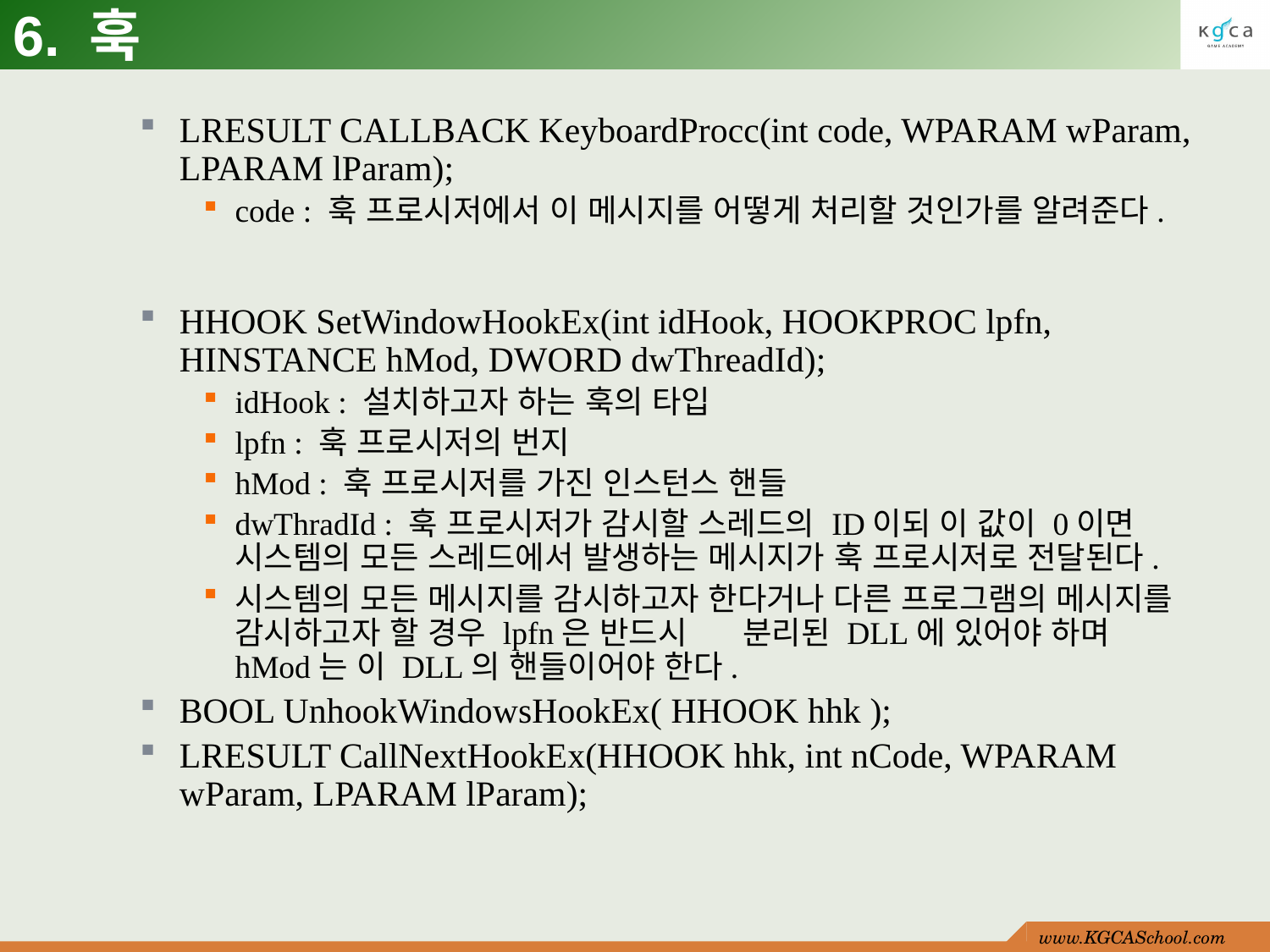

# 6. 훅
LRESULT CALLBACK KeyboardProcc(int code, WPARAM wParam, LPARAM lParam);
code : 훅 프로시저에서 이 메시지를 어떻게 처리할 것인가를 알려준다.

HHOOK SetWindowHookEx(int idHook, HOOKPROC lpfn, HINSTANCE hMod, DWORD dwThreadId);
idHook : 설치하고자 하는 훅의 타입
lpfn : 훅 프로시저의 번지
hMod : 훅 프로시저를 가진 인스턴스 핸들
dwThradId : 훅 프로시저가 감시할 스레드의 ID이되 이 값이 0이면 시스템의 모든 스레드에서 발생하는 메시지가 훅 프로시저로 전달된다.
시스템의 모든 메시지를 감시하고자 한다거나 다른 프로그램의 메시지를 감시하고자 할 경우 lpfn은 반드시 	분리된 DLL에 있어야 하며 hMod는 이 DLL의 핸들이어야 한다.
BOOL UnhookWindowsHookEx( HHOOK hhk );
LRESULT CallNextHookEx(HHOOK hhk, int nCode, WPARAM wParam, LPARAM lParam);